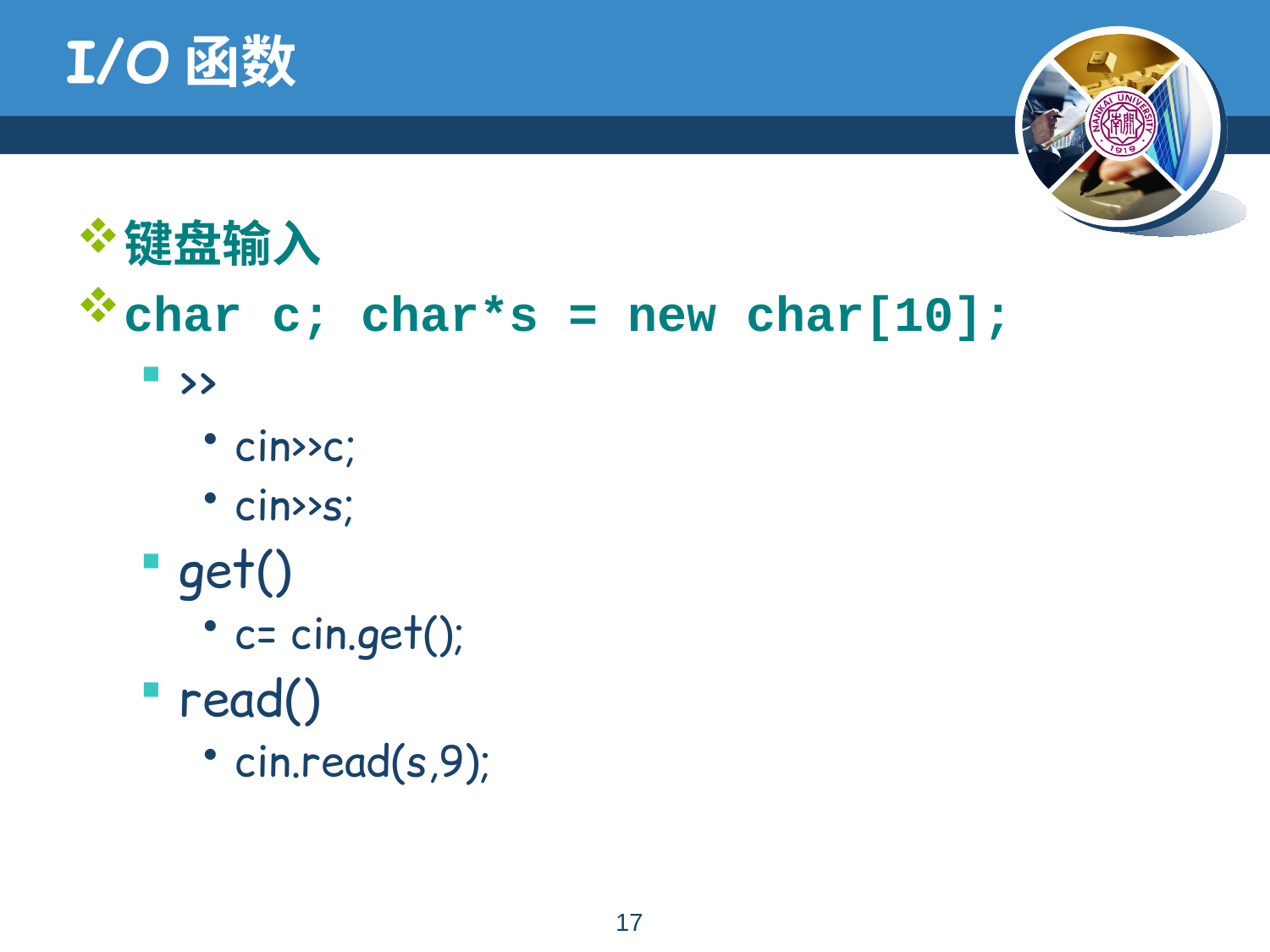

# I/O函数
键盘输入
char c; char*s = new char[10];
>>
cin>>c;
cin>>s;
get()
c= cin.get();
read()
cin.read(s,9);

17